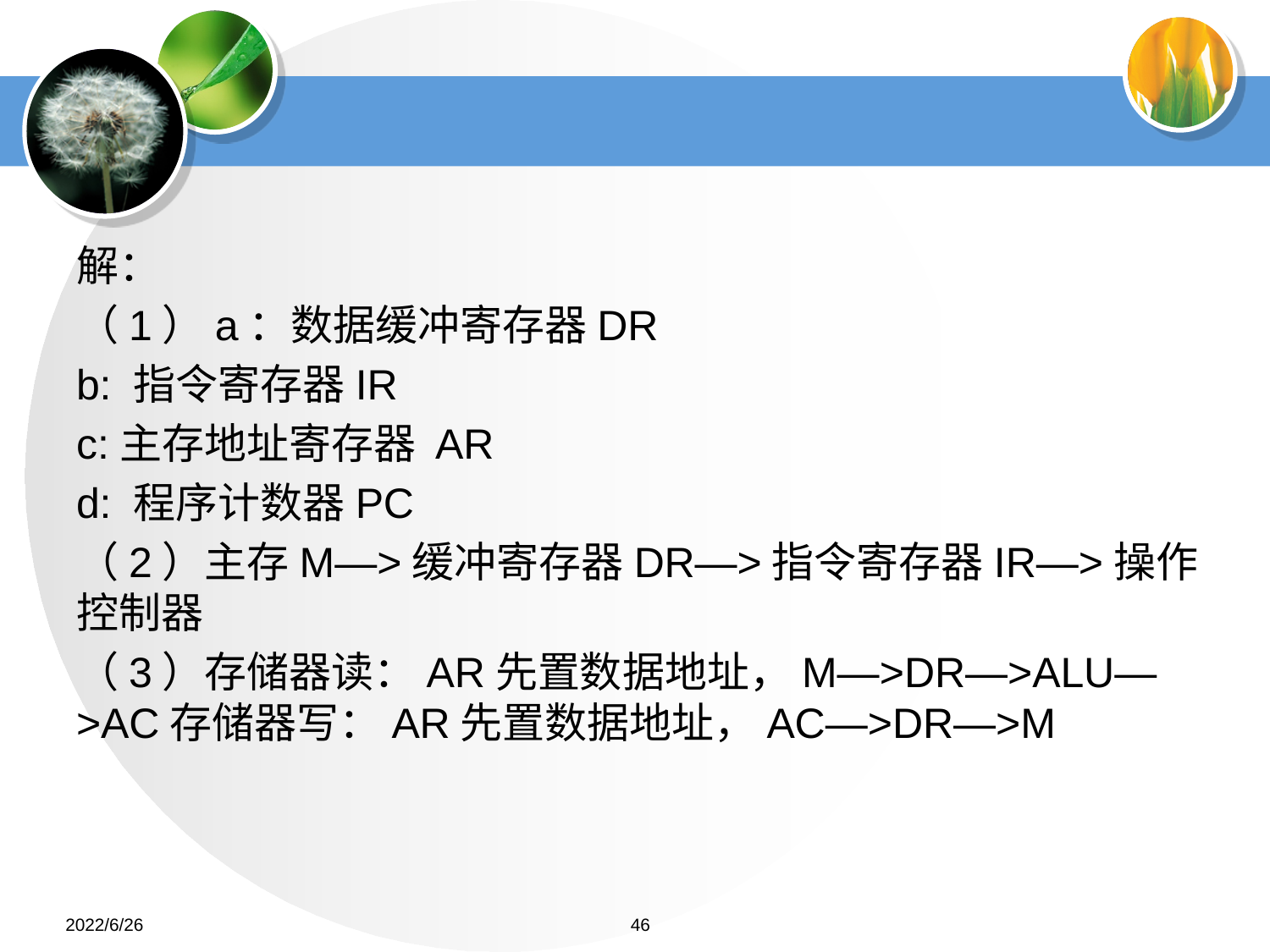

#
解：
（1）a：数据缓冲寄存器DR
b: 指令寄存器IR
c:主存地址寄存器 AR
d: 程序计数器PC
（2）主存M—>缓冲寄存器DR—>指令寄存器IR—>操作控制器
（3）存储器读：AR先置数据地址，M—>DR—>ALU—>AC存储器写：AR先置数据地址，AC—>DR—>M

2022/6/26
46